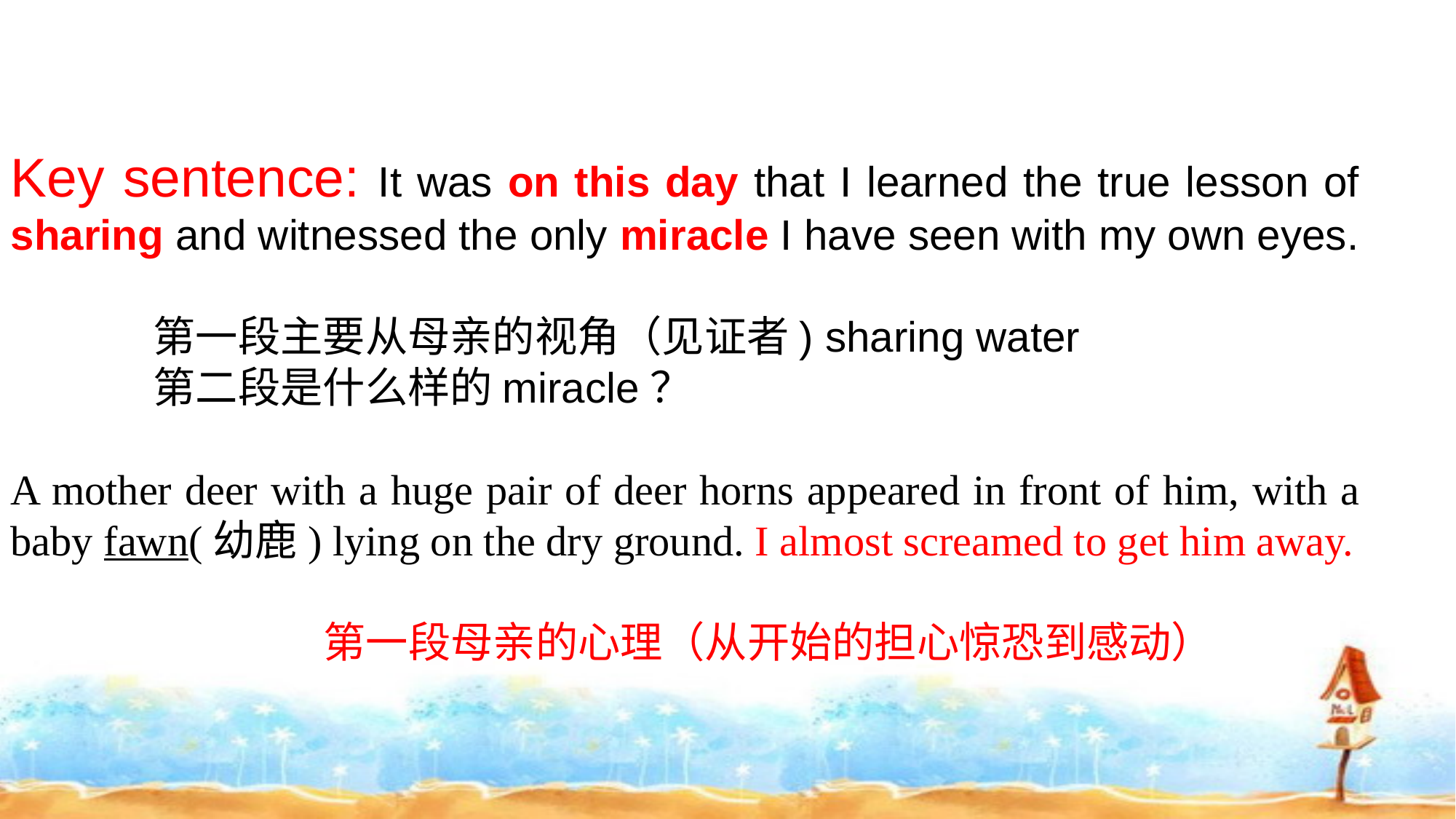

Key sentence: It was on this day that I learned the true lesson of sharing and witnessed the only miracle I have seen with my own eyes.

              第一段主要从母亲的视角（见证者) sharing water
              第二段是什么样的miracle？

A mother deer with a huge pair of deer horns appeared in front of him, with a baby fawn(幼鹿) lying on the dry ground. I almost screamed to get him away.

                                第一段母亲的心理（从开始的担心惊恐到感动）